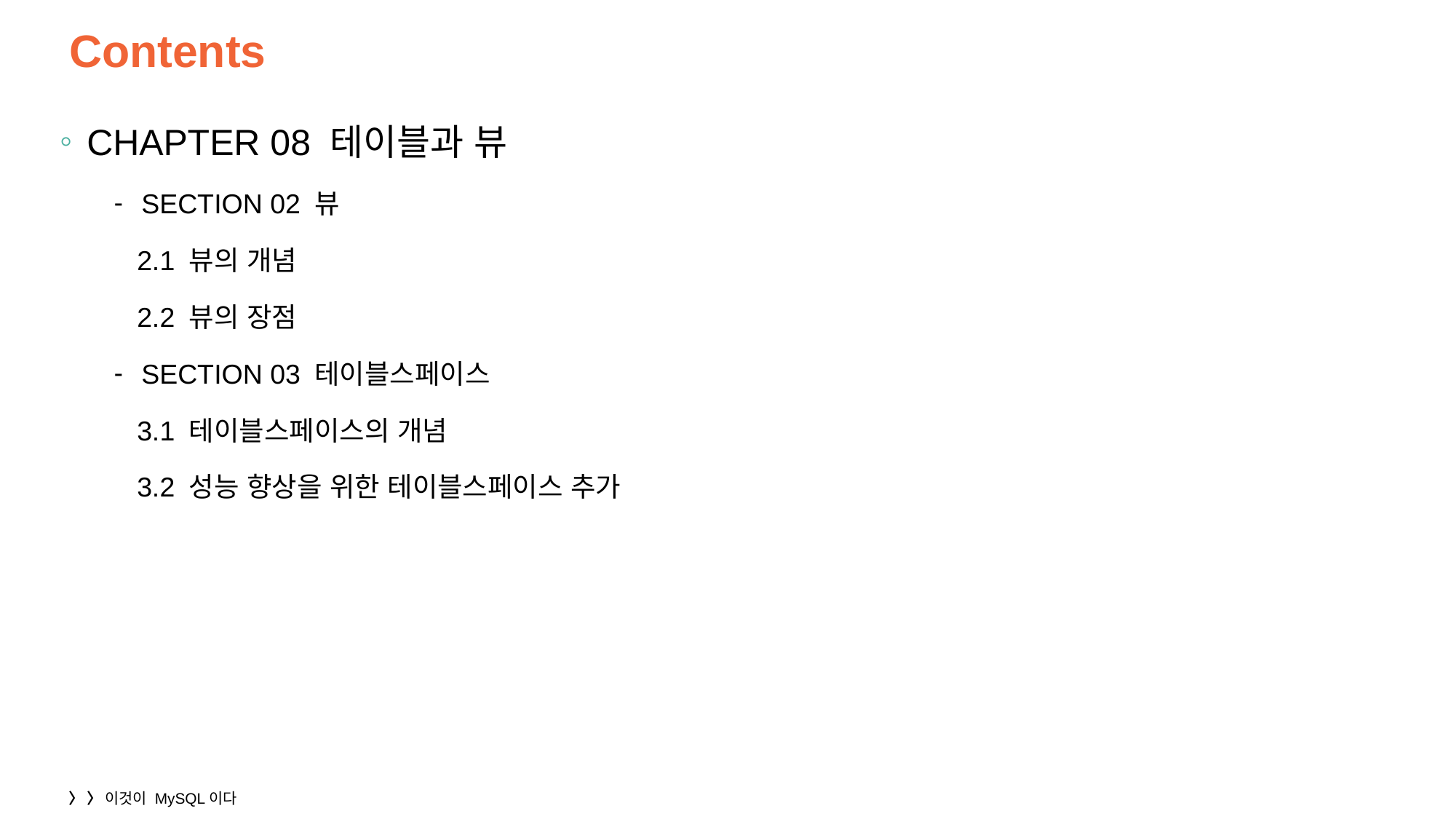

# Contents
CHAPTER 08 테이블과 뷰
SECTION 02 뷰
   2.1 뷰의 개념
   2.2 뷰의 장점
SECTION 03 테이블스페이스
   3.1 테이블스페이스의 개념
   3.2 성능 향상을 위한 테이블스페이스 추가

3
〉 〉 이것이 MySQL이다